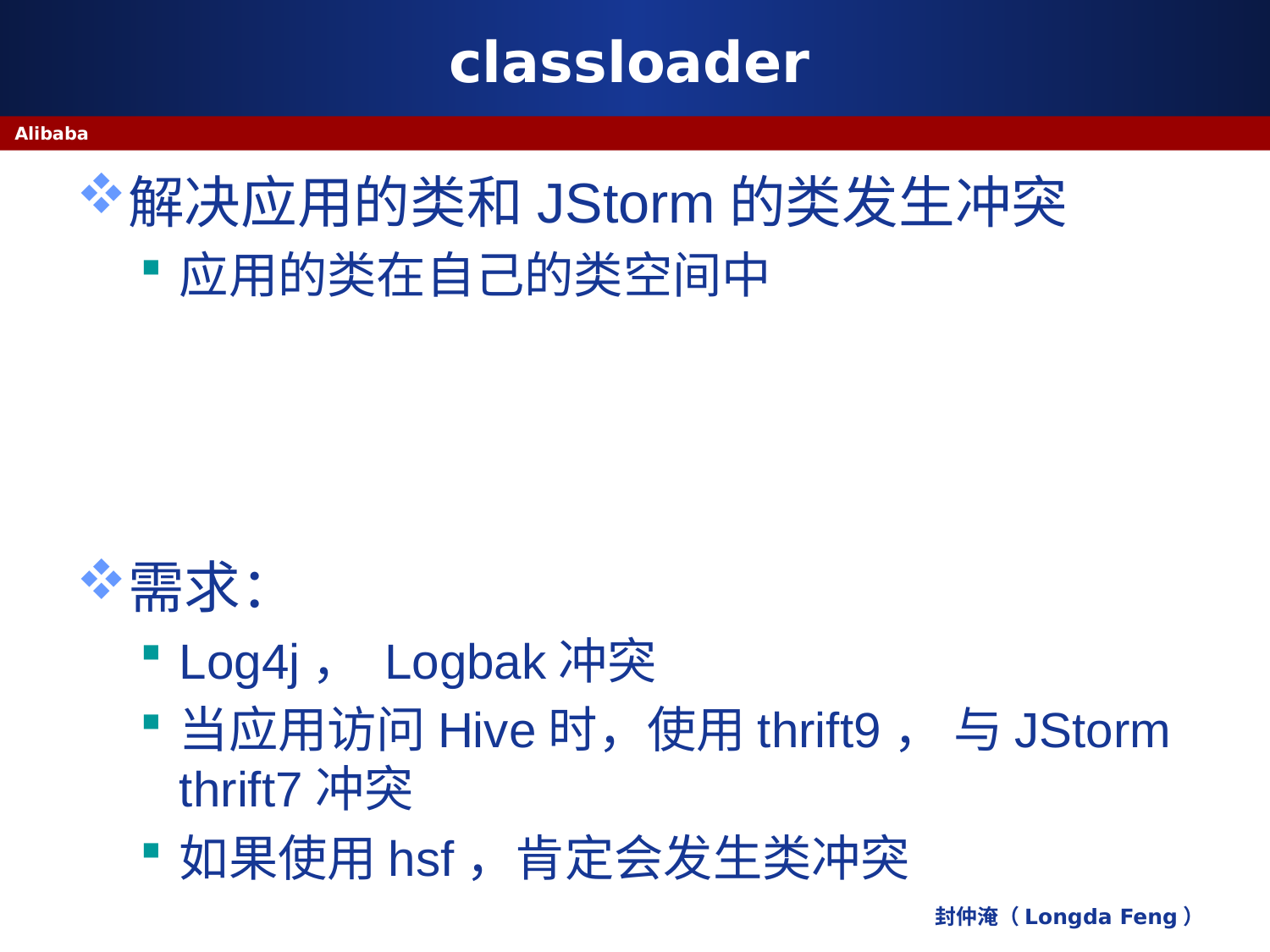

# classloader
Alibaba
解决应用的类和JStorm的类发生冲突
应用的类在自己的类空间中

需求：
Log4j， Logbak冲突
当应用访问Hive时，使用thrift9， 与JStorm thrift7冲突
如果使用hsf，肯定会发生类冲突

封仲淹（Longda Feng）